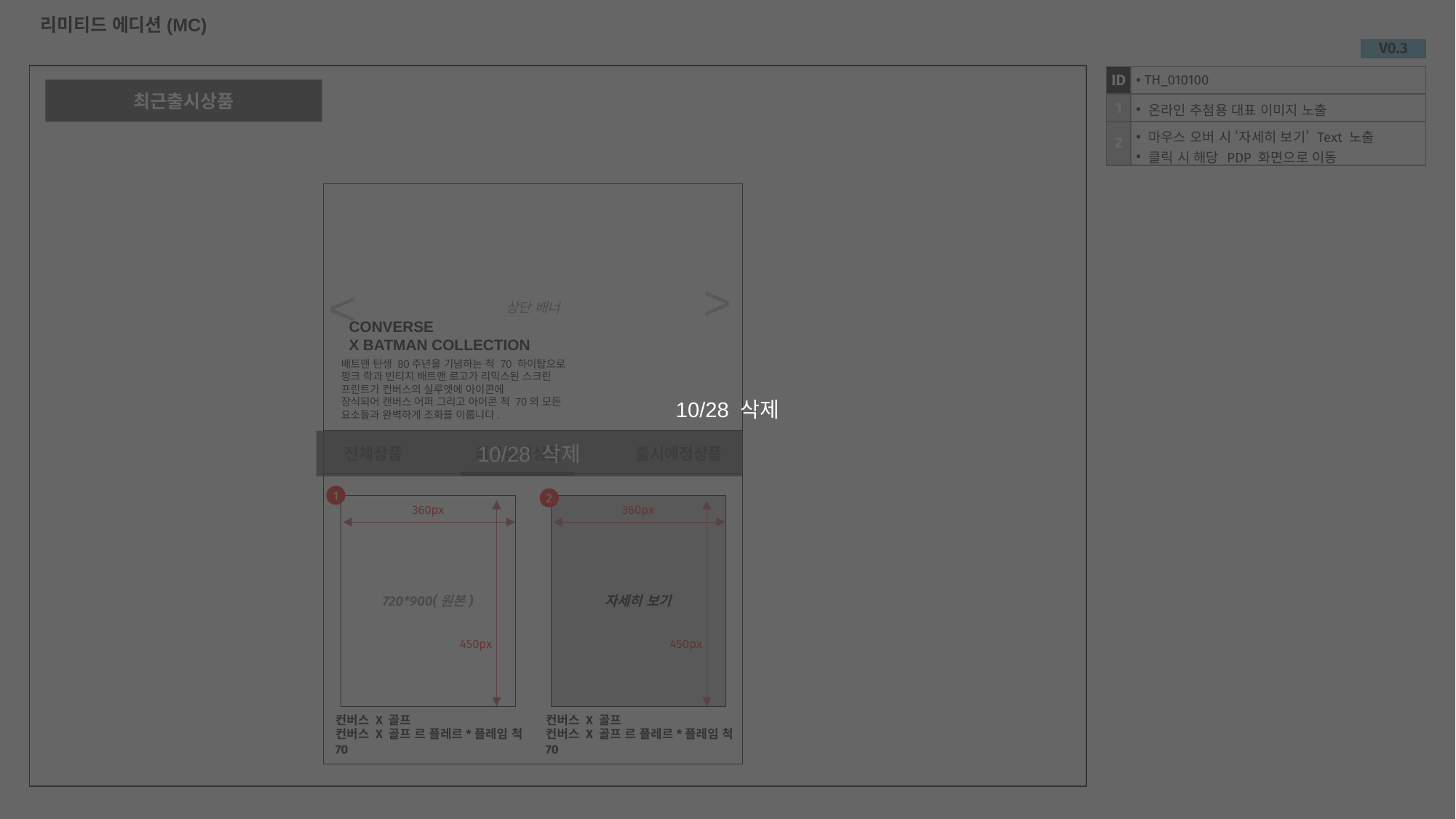

10/28 삭제
# 리미티드 에디션(MC)
| V0.3 |
| --- |

| ID | TH\_010100 |
| --- | --- |
| 1 | 온라인 추첨용 대표 이미지 노출 |
| 2 | 마우스 오버 시 ‘자세히 보기’ Text 노출 클릭 시 해당 PDP 화면으로 이동 |
최근출시상품
상단 배너
<
<
CONVERSE
X BATMAN COLLECTION
배트맨 탄생 80주년을 기념하는 척 70 하이탑으로 펑크 락과 빈티지 배트맨 로고가 리믹스된 스크린 프린트가 컨버스의 실루엣에 아이콘에
장식되어 캔버스 어퍼 그리고 아이콘 척 70의 모든 요소들과 완벽하게 조화를 이룹니다.

10/28 삭제
전체상품
최근출시상품
출시예정상품

1
2
720*900(원본)
자세히 보기
360px
360px
450px
450px
컨버스 X 골프
컨버스 X 골프 르 플레르*플레임 척 70
컨버스 X 골프
컨버스 X 골프 르 플레르*플레임 척 70